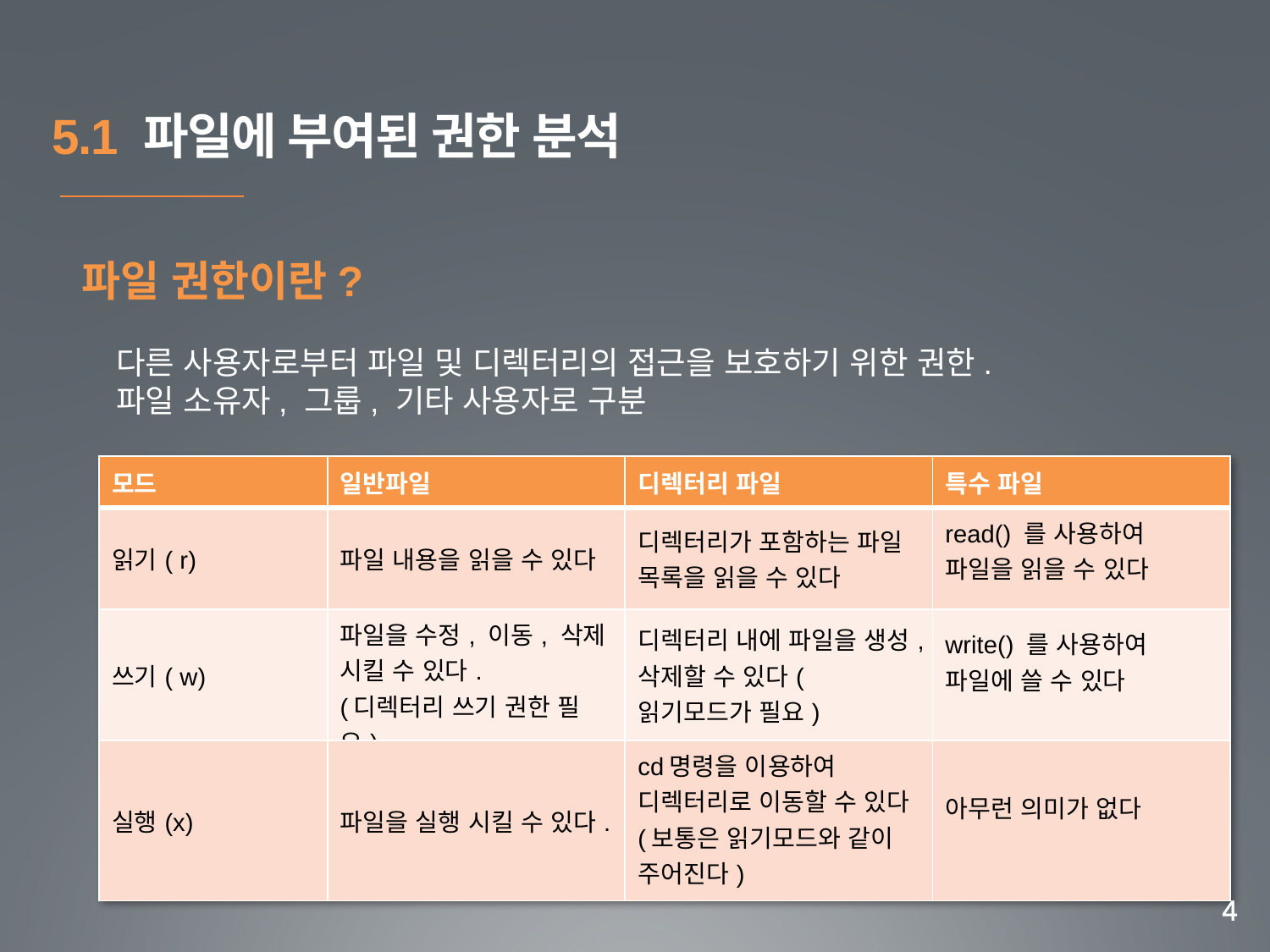

5.1 파일에 부여된 권한 분석
파일 권한이란?

   다른 사용자로부터 파일 및 디렉터리의 접근을 보호하기 위한 권한.
   파일 소유자, 그룹, 기타 사용자로 구분
| 모드 | 일반파일 | 디렉터리 파일 | 특수 파일 |
| --- | --- | --- | --- |
| 읽기( r) | 파일 내용을 읽을 수 있다 | 디렉터리가 포함하는 파일 목록을 읽을 수 있다 | read() 를 사용하여 파일을 읽을 수 있다 |
| 쓰기( w) | 파일을 수정, 이동, 삭제 시킬 수 있다. (디렉터리 쓰기 권한 필요) | 디렉터리 내에 파일을 생성,삭제할 수 있다(읽기모드가 필요) | write() 를 사용하여 파일에 쓸 수 있다 |
| 실행(x) | 파일을 실행 시킬 수 있다. | cd명령을 이용하여 디렉터리로 이동할 수 있다(보통은 읽기모드와 같이 주어진다) | 아무런 의미가 없다 |
4